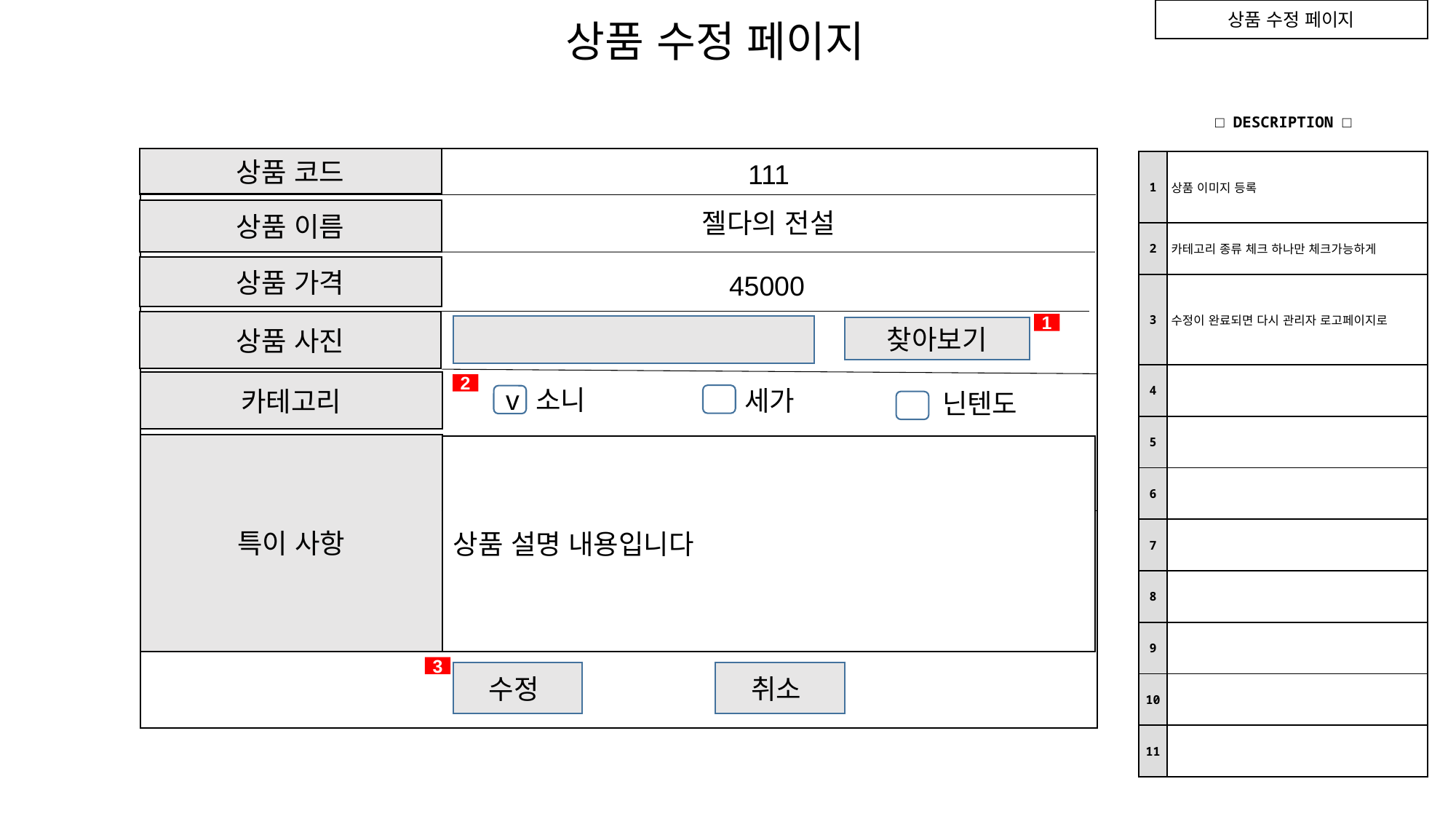

상품 수정 페이지
상품 수정 페이지
| □ DESCRIPTION □ |  |
| --- | --- |
| 1 | 상품 이미지 등록 |
| 2 | 카테고리 종류 체크 하나만 체크가능하게 |
| 3 | 수정이 완료되면 다시 관리자 로고페이지로 |
| 4 |  |
| 5 |  |
| 6 |  |
| 7 |  |
| 8 |  |
| 9 |  |
| 10 |  |
| 11 |  |
상품 코드

111
젤다의 전설
상품 이름
상품 가격
45000
상품 사진
1

찾아보기
카테고리
2
소니
세가

v
닌텐도

특이 사항
상품 설명 내용입니다
3
취소
수정